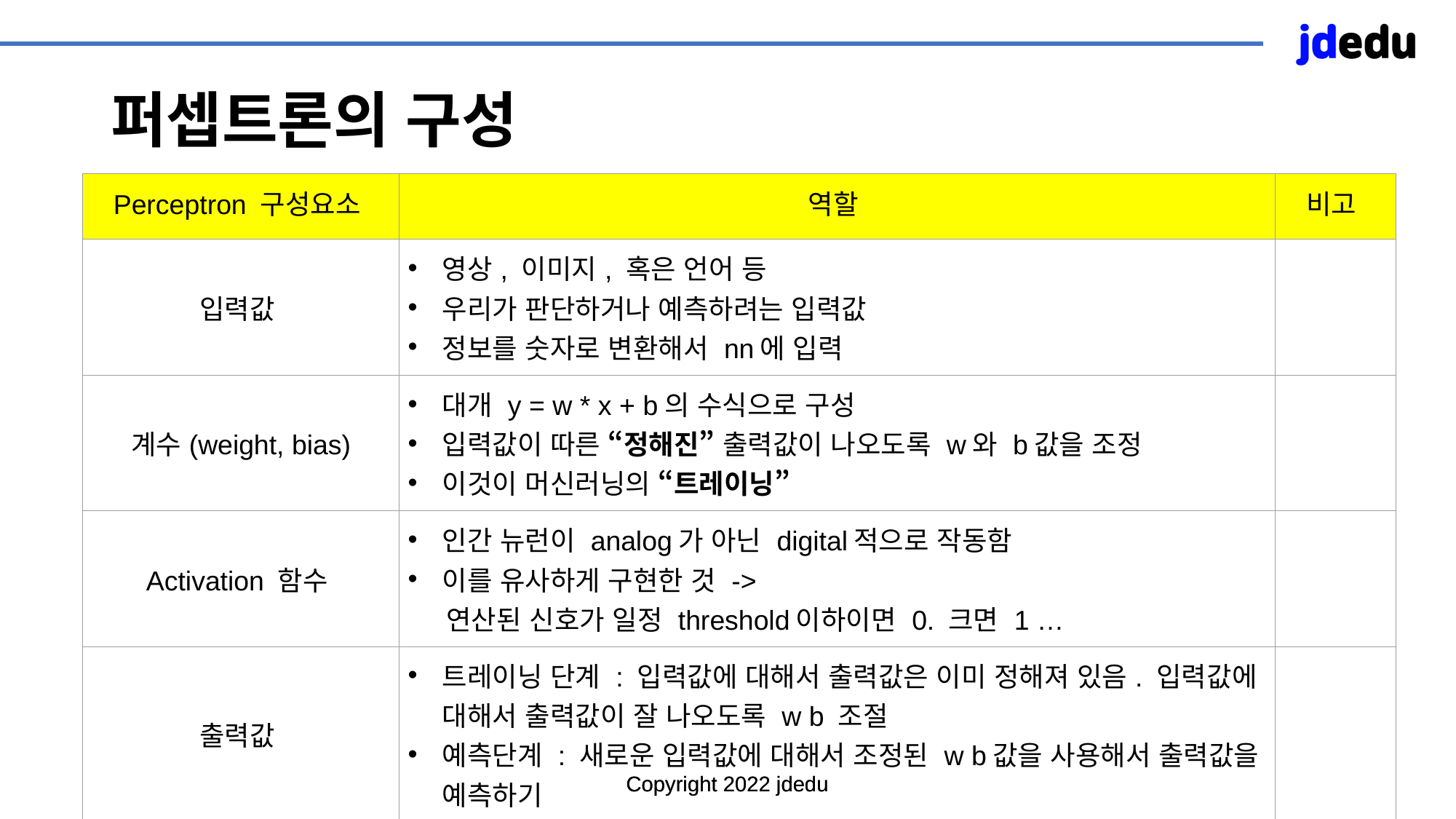

# 퍼셉트론의 구성
| Perceptron 구성요소 | 역할 | 비고 |
| --- | --- | --- |
| 입력값 | 영상, 이미지, 혹은 언어 등  우리가 판단하거나 예측하려는 입력값 정보를 숫자로 변환해서 nn에 입력 |  |
| 계수(weight, bias) | 대개 y = w \* x + b의 수식으로 구성  입력값이 따른 “정해진” 출력값이 나오도록 w와 b값을 조정  이것이 머신러닝의 “트레이닝” |  |
| Activation 함수 | 인간 뉴런이 analog가 아닌 digital적으로 작동함 이를 유사하게 구현한 것 -> 연산된 신호가 일정 threshold이하이면 0. 크면 1 … |  |
| 출력값 | 트레이닝 단계 : 입력값에 대해서 출력값은 이미 정해져 있음. 입력값에 대해서 출력값이 잘 나오도록 w b 조절  예측단계 : 새로운 입력값에 대해서 조정된 w b값을 사용해서 출력값을 예측하기 |  |